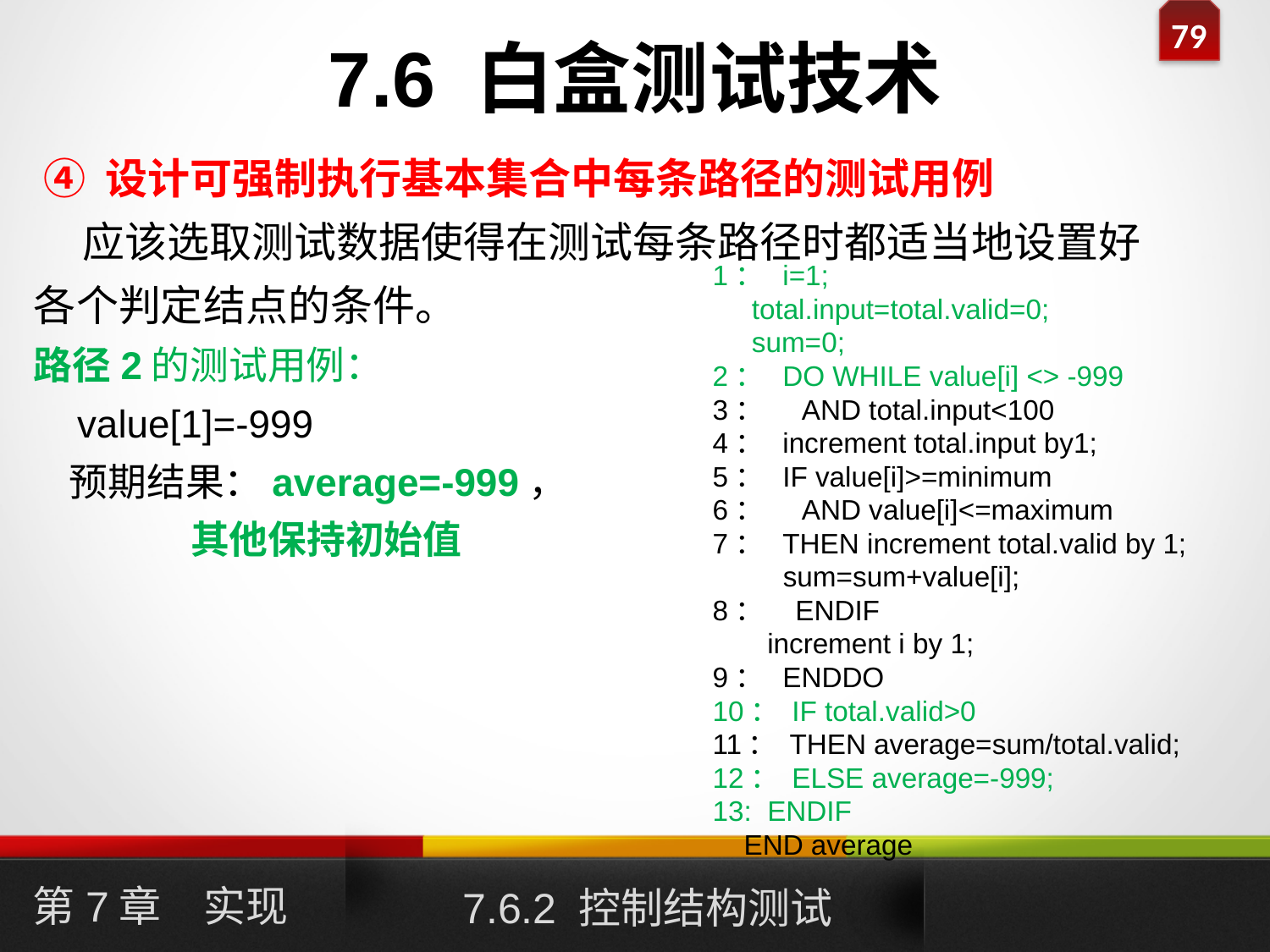

# 7.6 白盒测试技术
 ④ 设计可强制执行基本集合中每条路径的测试用例
    应该选取测试数据使得在测试每条路径时都适当地设置好各个判定结点的条件。
路径2的测试用例：
    value[1]=-999
   预期结果：average=-999，
                 其他保持初始值
1：  i=1;
     total.input=total.valid=0;
     sum=0;
2：  DO WHILE value[i] <> -999
3：     AND total.input<100
4：  increment total.input by1;
5：  IF value[i]>=minimum
6：     AND value[i]<=maximum
7：  THEN increment total.valid by 1;
         sum=sum+value[i];
8：    ENDIF
       increment i by 1;
9：  ENDDO
10： IF total.valid>0
11： THEN average=sum/total.valid;
12： ELSE average=-999;
13:  ENDIF
    END average
第7章　实现
7.6.2 控制结构测试